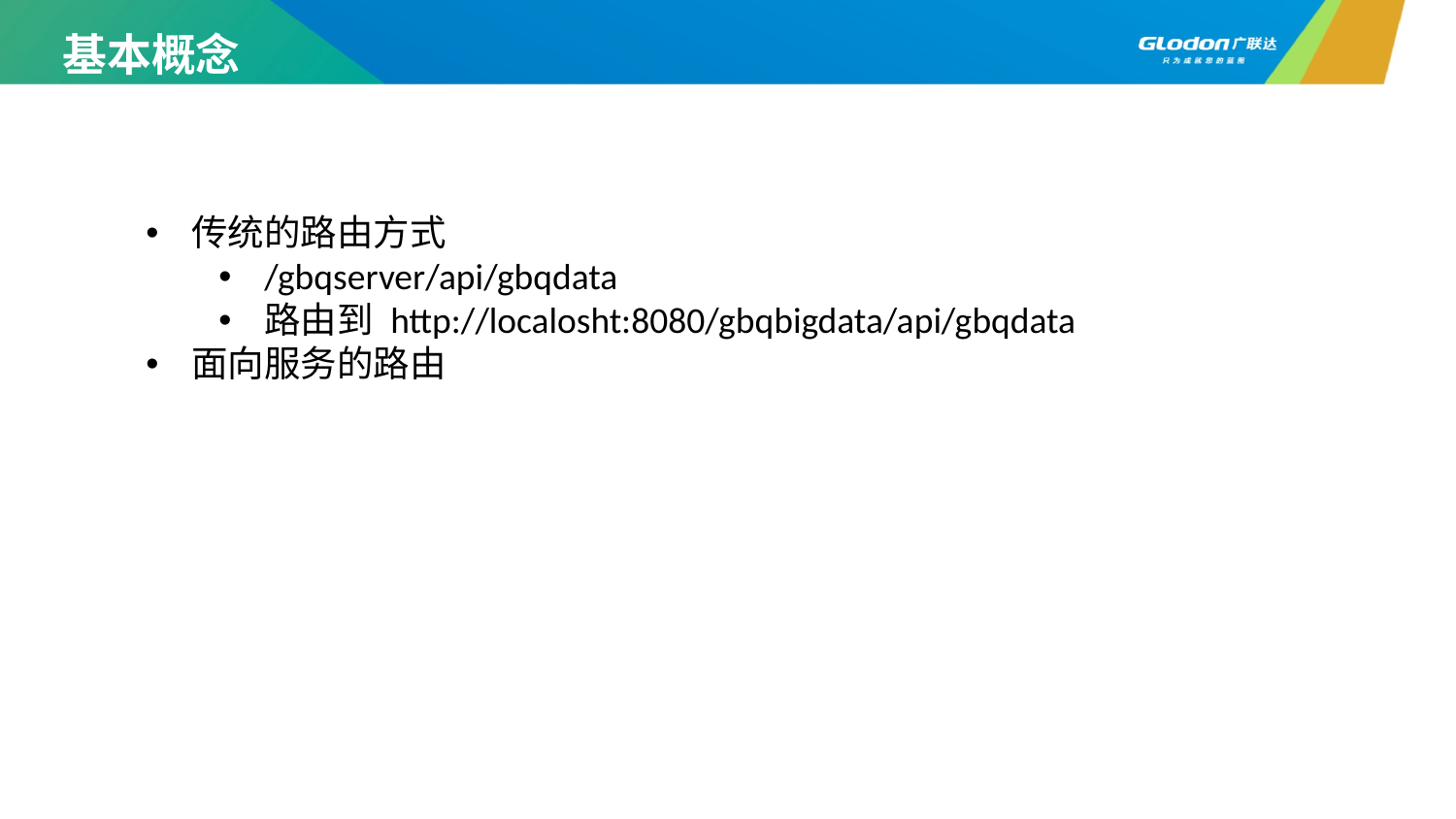

# 基本概念
传统的路由方式
/gbqserver/api/gbqdata
路由到 http://localosht:8080/gbqbigdata/api/gbqdata
面向服务的路由